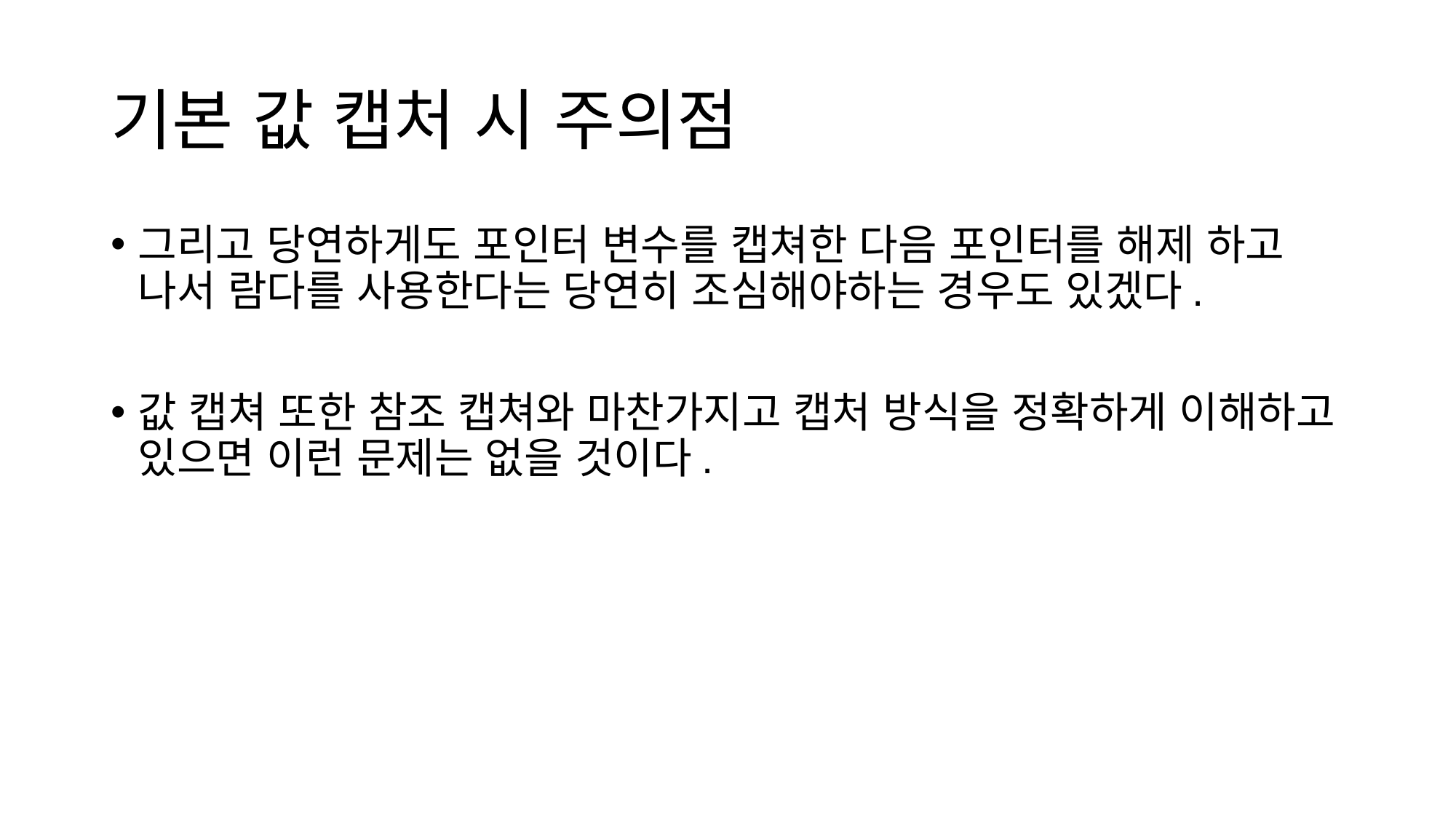

# 기본 값 캡처 시 주의점
그리고 당연하게도 포인터 변수를 캡쳐한 다음 포인터를 해제 하고 나서 람다를 사용한다는 당연히 조심해야하는 경우도 있겠다.

값 캡쳐 또한 참조 캡쳐와 마찬가지고 캡처 방식을 정확하게 이해하고 있으면 이런 문제는 없을 것이다.